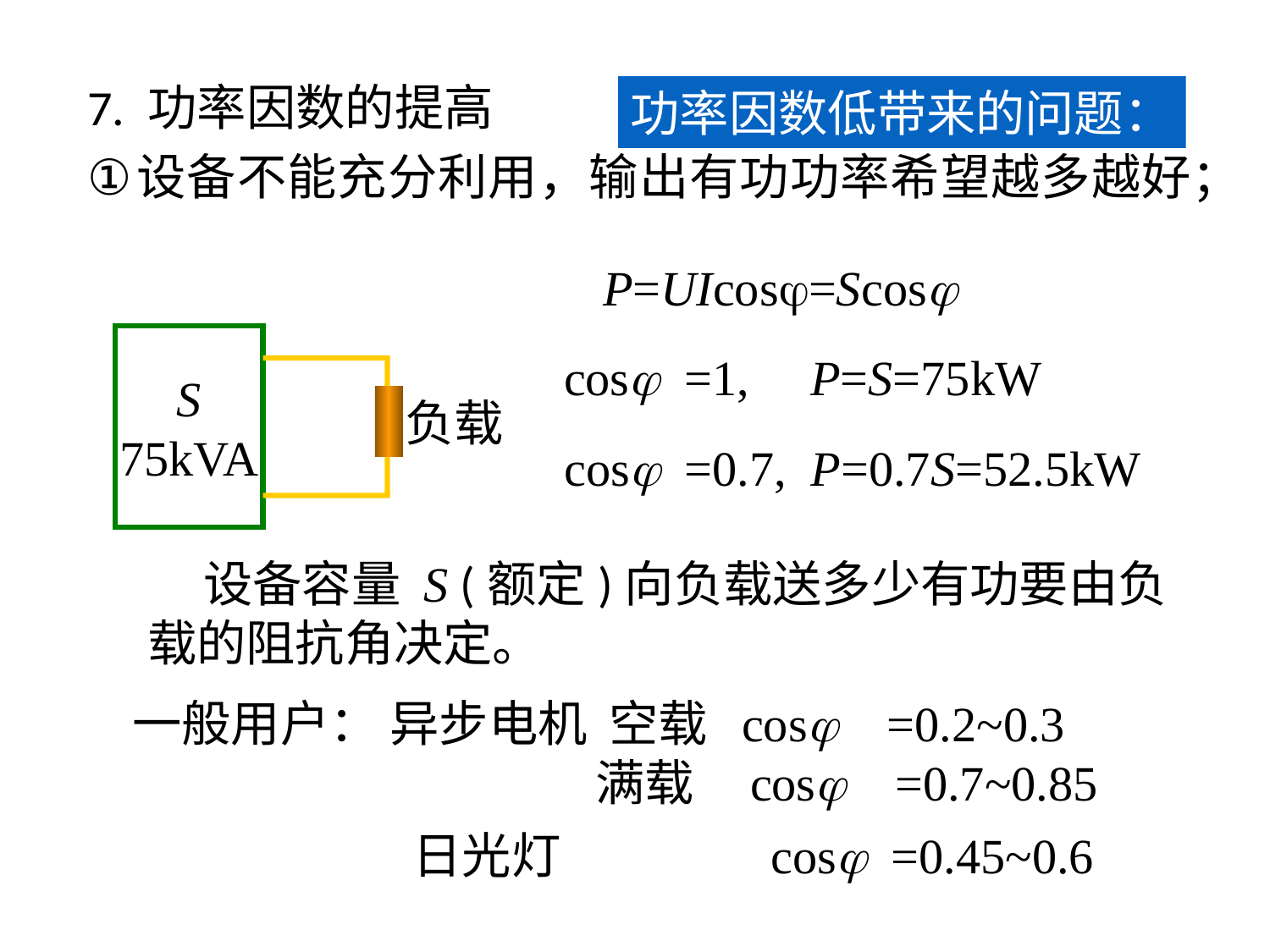

7. 功率因数的提高
功率因数低带来的问题：
设备不能充分利用，输出有功功率希望越多越好；
P=UIcosϕ=Scosϕ
S
75kVA

负载

cosϕ =1,     P=S=75kW
cosϕ =0.7,  P=0.7S=52.5kW
    设备容量 S (额定)向负载送多少有功要由负载的阻抗角决定。
一般用户： 异步电机  空载  cosϕ  =0.2~0.3
                                            满载    cosϕ  =0.7~0.85
   日光灯                  cosϕ =0.45~0.6